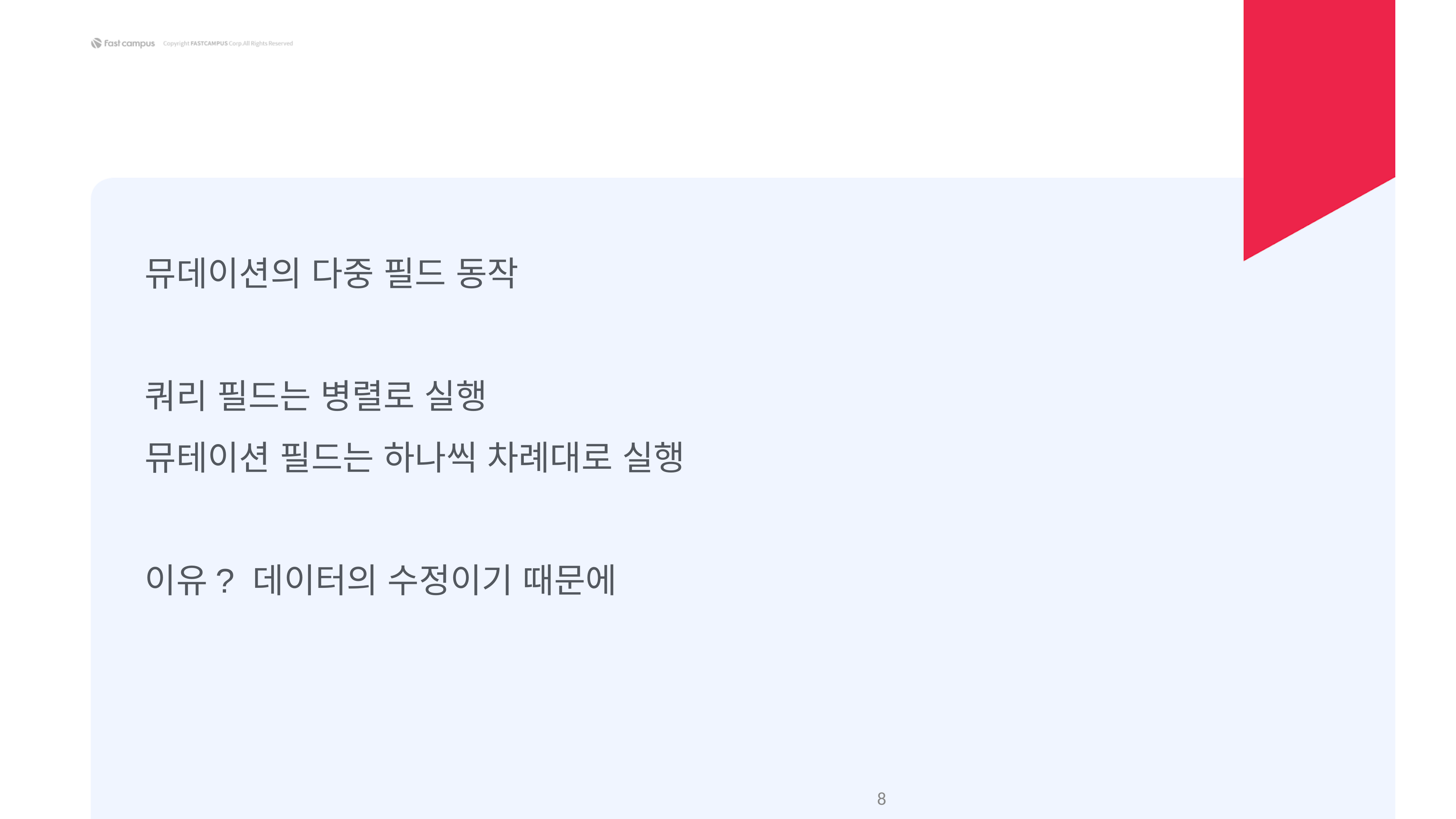

뮤데이션의 다중 필드 동작

쿼리 필드는 병렬로 실행
뮤테이션 필드는 하나씩 차례대로 실행

이유? 데이터의 수정이기 때문에
8